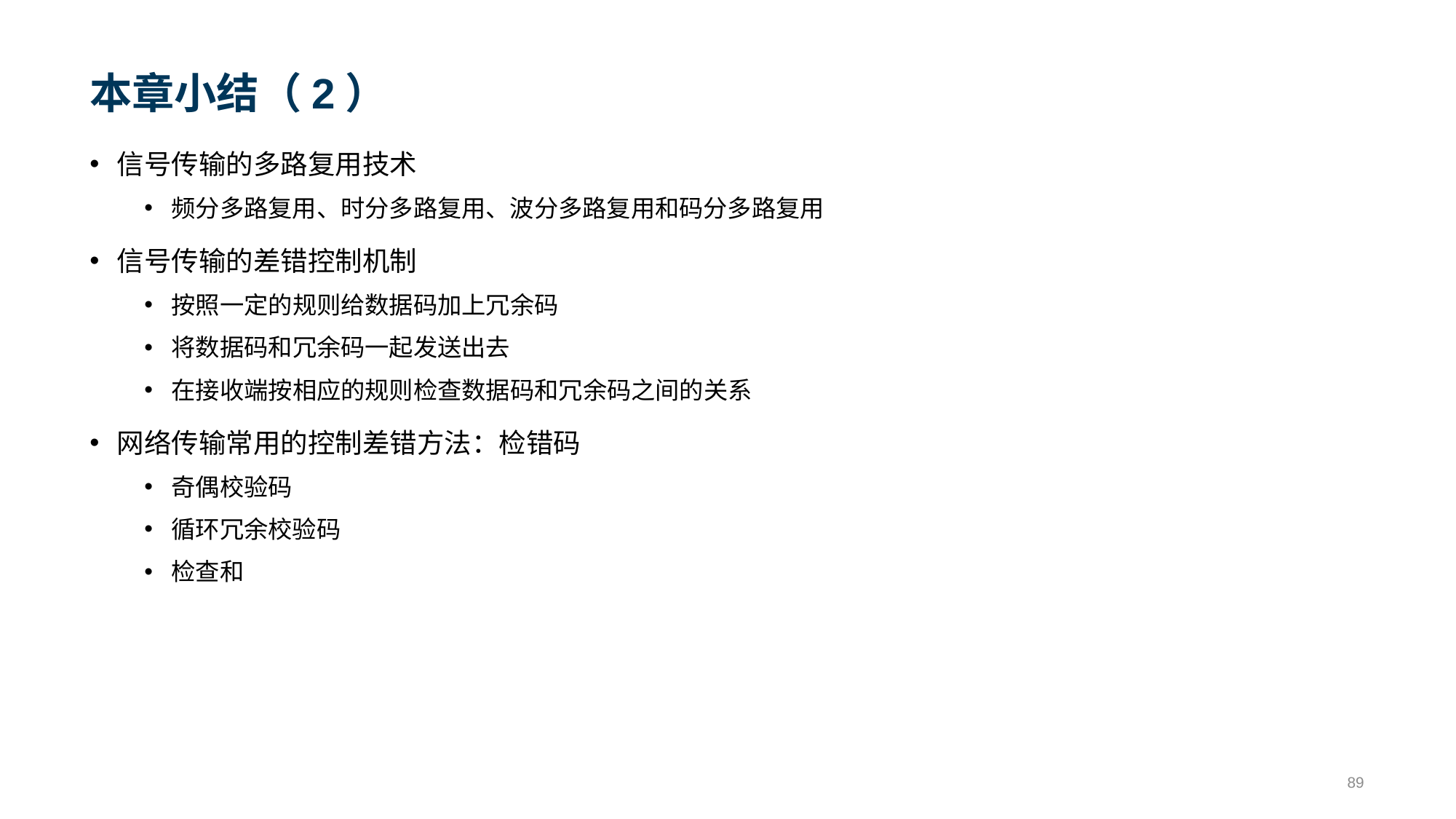

# 本章小结（2）
信号传输的多路复用技术
频分多路复用、时分多路复用、波分多路复用和码分多路复用
信号传输的差错控制机制
按照一定的规则给数据码加上冗余码
将数据码和冗余码一起发送出去
在接收端按相应的规则检查数据码和冗余码之间的关系
网络传输常用的控制差错方法：检错码
奇偶校验码
循环冗余校验码
检查和

89